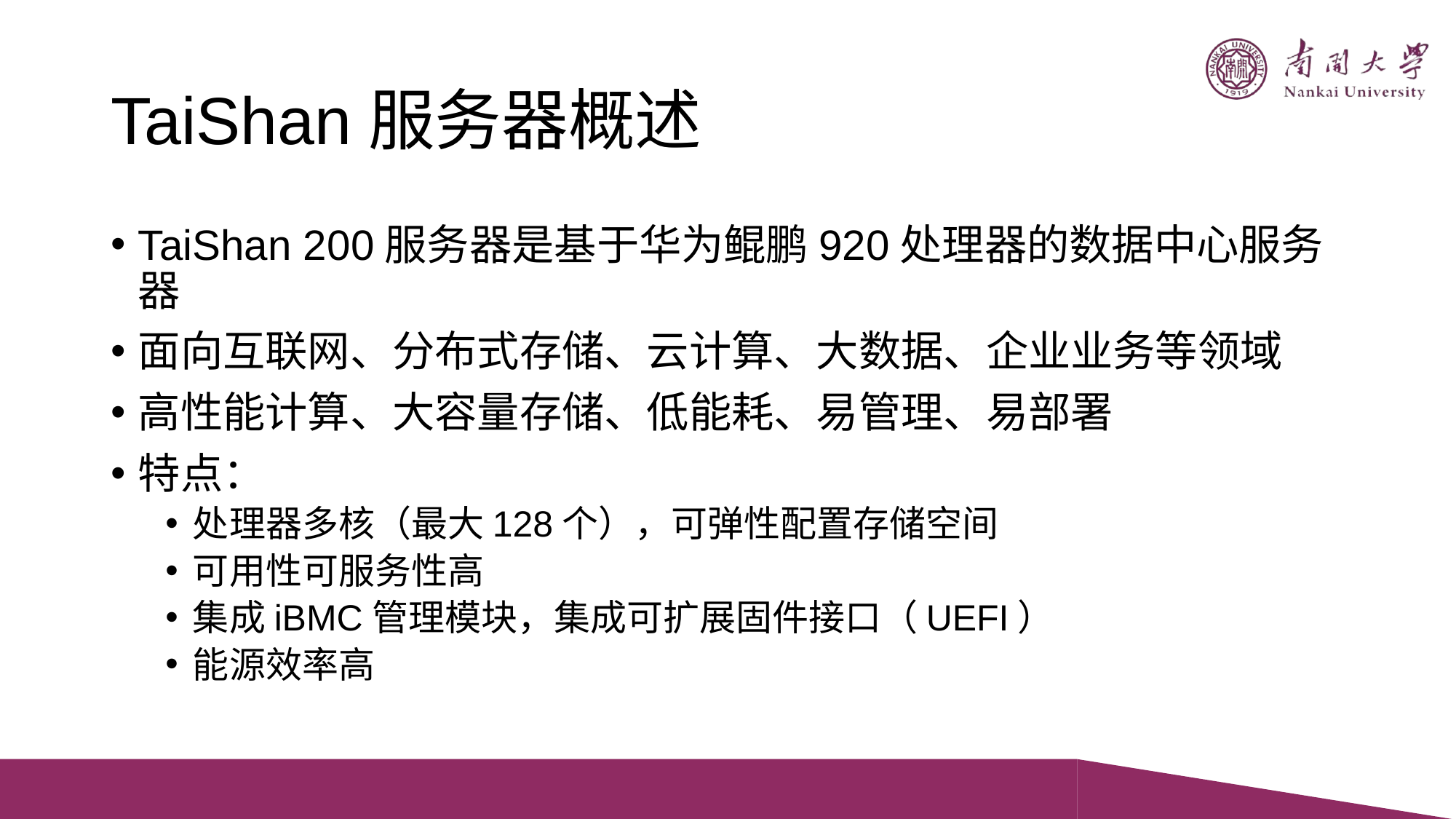

# TaiShan服务器概述
TaiShan 200服务器是基于华为鲲鹏920处理器的数据中心服务器
面向互联网、分布式存储、云计算、大数据、企业业务等领域
高性能计算、大容量存储、低能耗、易管理、易部署
特点：
处理器多核（最大128个），可弹性配置存储空间
可用性可服务性高
集成iBMC管理模块，集成可扩展固件接口（UEFI）
能源效率高